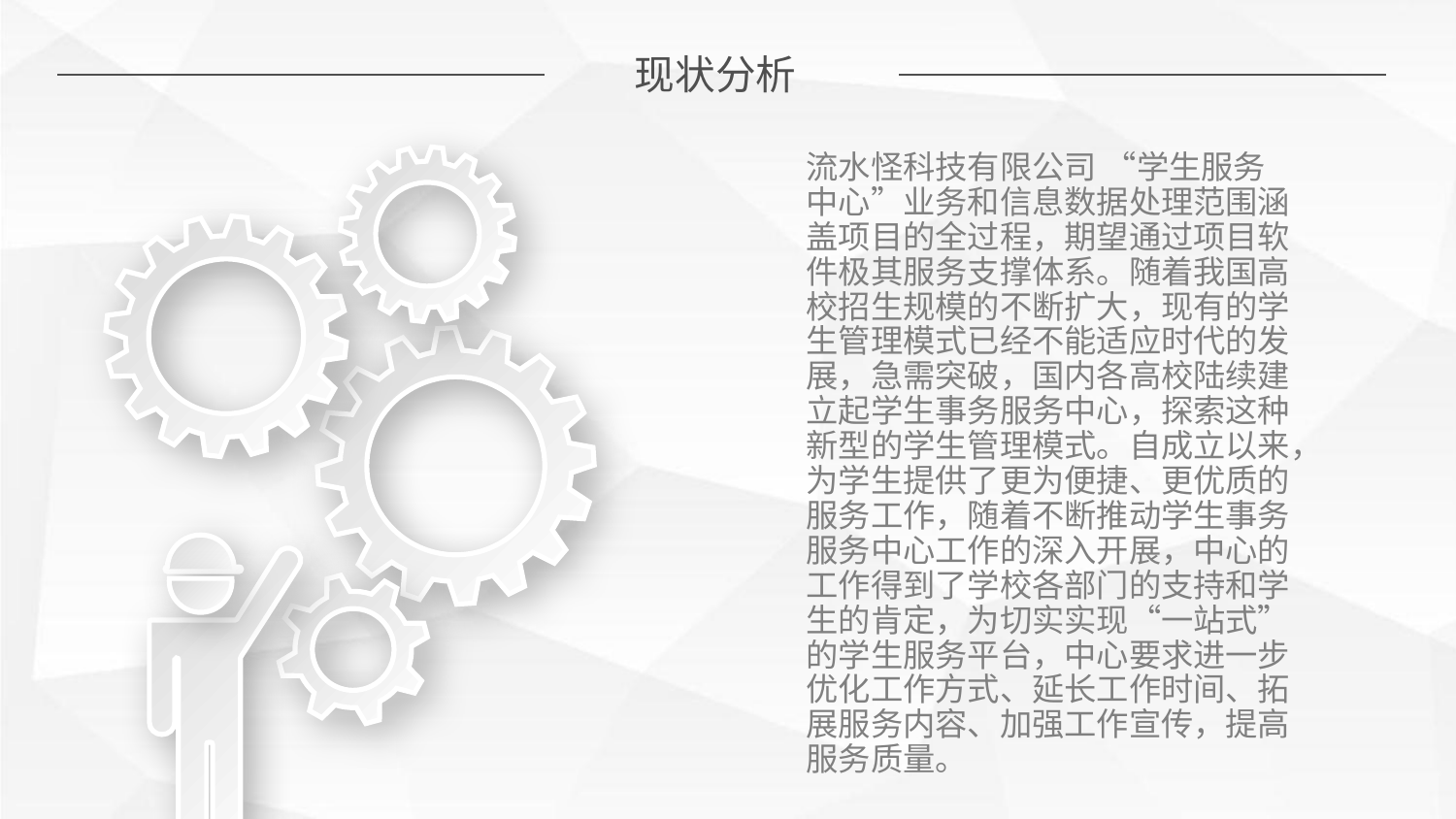

现状分析
流水怪科技有限公司 “学生服务中心”业务和信息数据处理范围涵盖项目的全过程，期望通过项目软件极其服务支撑体系。随着我国高校招生规模的不断扩大，现有的学生管理模式已经不能适应时代的发展，急需突破，国内各高校陆续建立起学生事务服务中心，探索这种新型的学生管理模式。自成立以来，为学生提供了更为便捷、更优质的服务工作，随着不断推动学生事务服务中心工作的深入开展，中心的工作得到了学校各部门的支持和学生的肯定，为切实实现“一站式”的学生服务平台，中心要求进一步优化工作方式、延长工作时间、拓展服务内容、加强工作宣传，提高服务质量。